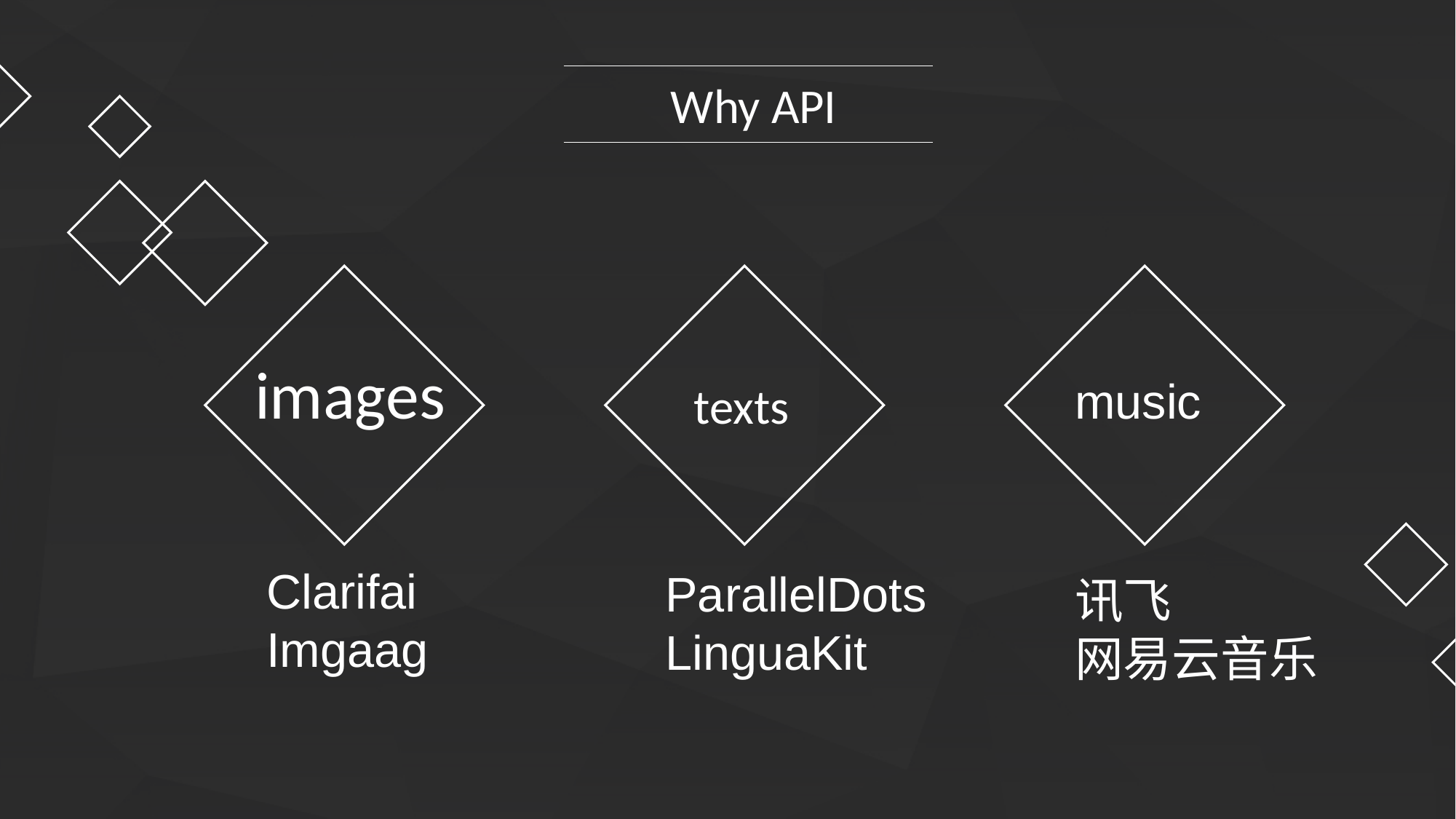

Why API

images
music
      texts

Clarifai
Imgaag
ParallelDots
LinguaKit

讯飞
网易云音乐